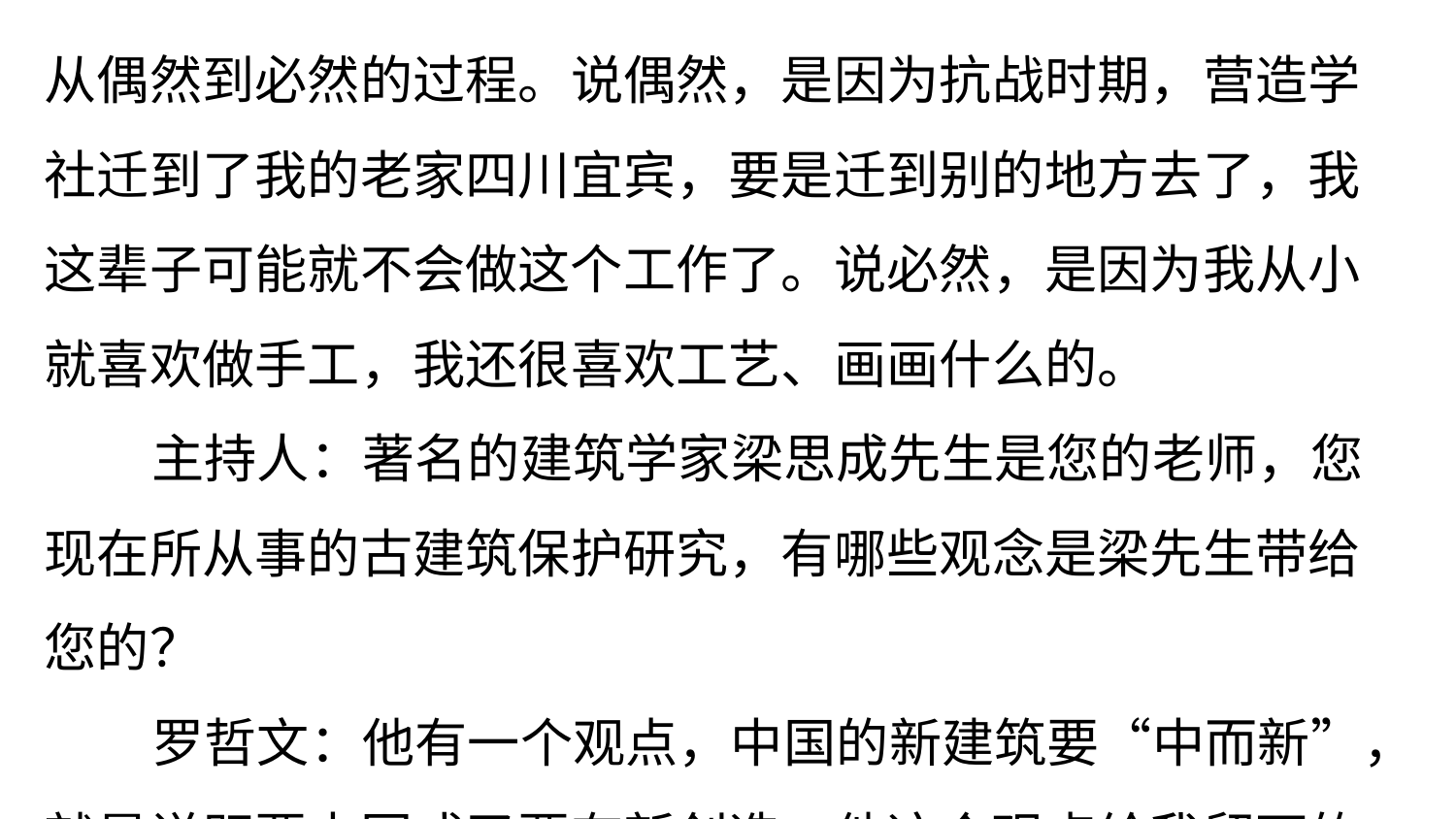

从偶然到必然的过程。说偶然，是因为抗战时期，营造学社迁到了我的老家四川宜宾，要是迁到别的地方去了，我这辈子可能就不会做这个工作了。说必然，是因为我从小就喜欢做手工，我还很喜欢工艺、画画什么的。
        主持人：著名的建筑学家梁思成先生是您的老师，您现在所从事的古建筑保护研究，有哪些观念是梁先生带给您的？
        罗哲文：他有一个观点，中国的新建筑要“中而新”，就是说既要中国式又要有新创造。他这个观点给我留下的印